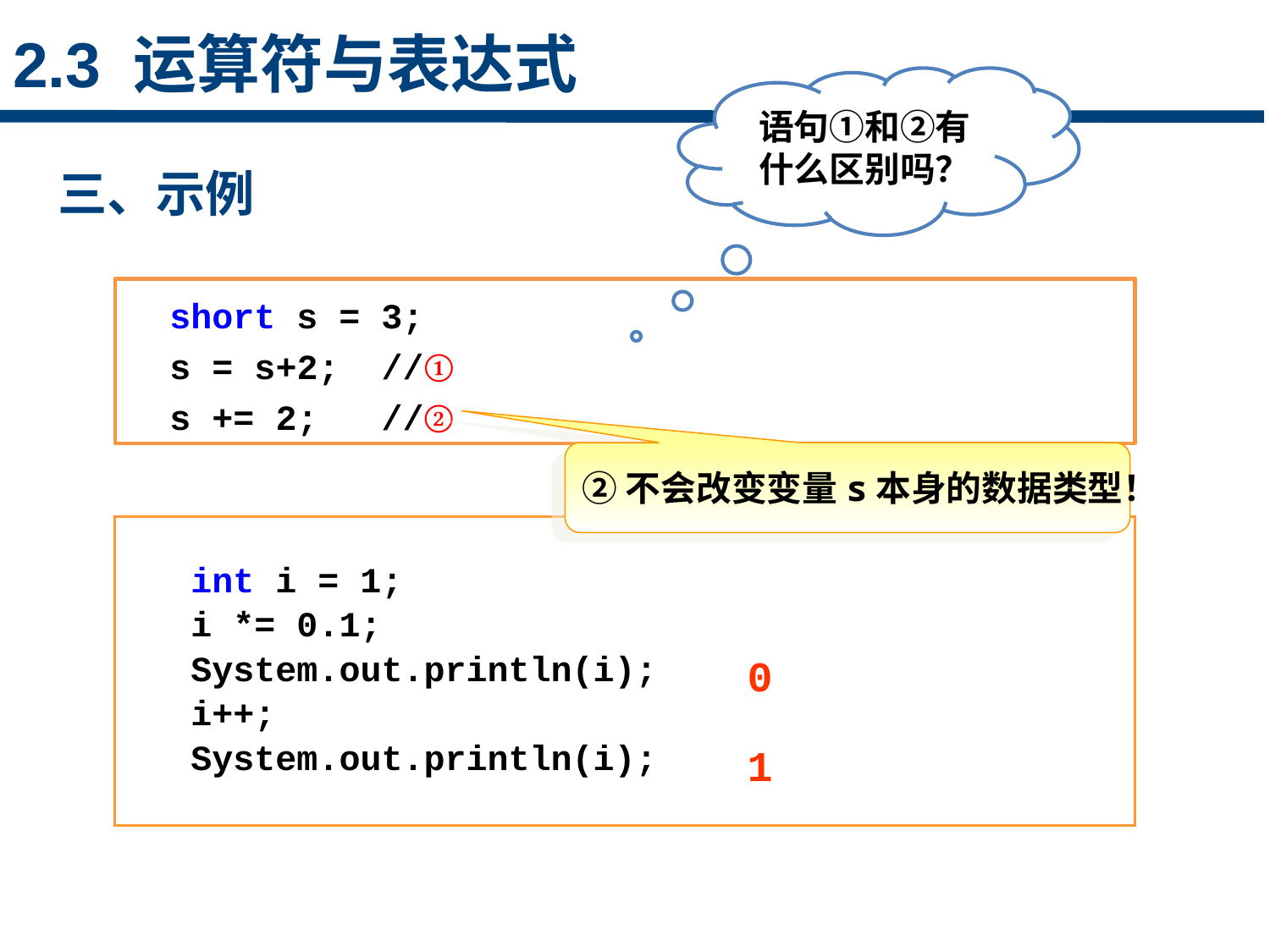

2.3 运算符与表达式
语句①和②有什么区别吗？
三、示例

  short s = 3;
  s = s+2;  //①
  s += 2;   //②
点击添加文本
点击添加文本
②不会改变变量s本身的数据类型！
   int i = 1;
   i *= 0.1;
   System.out.println(i);
   i++;
   System.out.println(i);
点击添加文本
0
1
点击添加文本